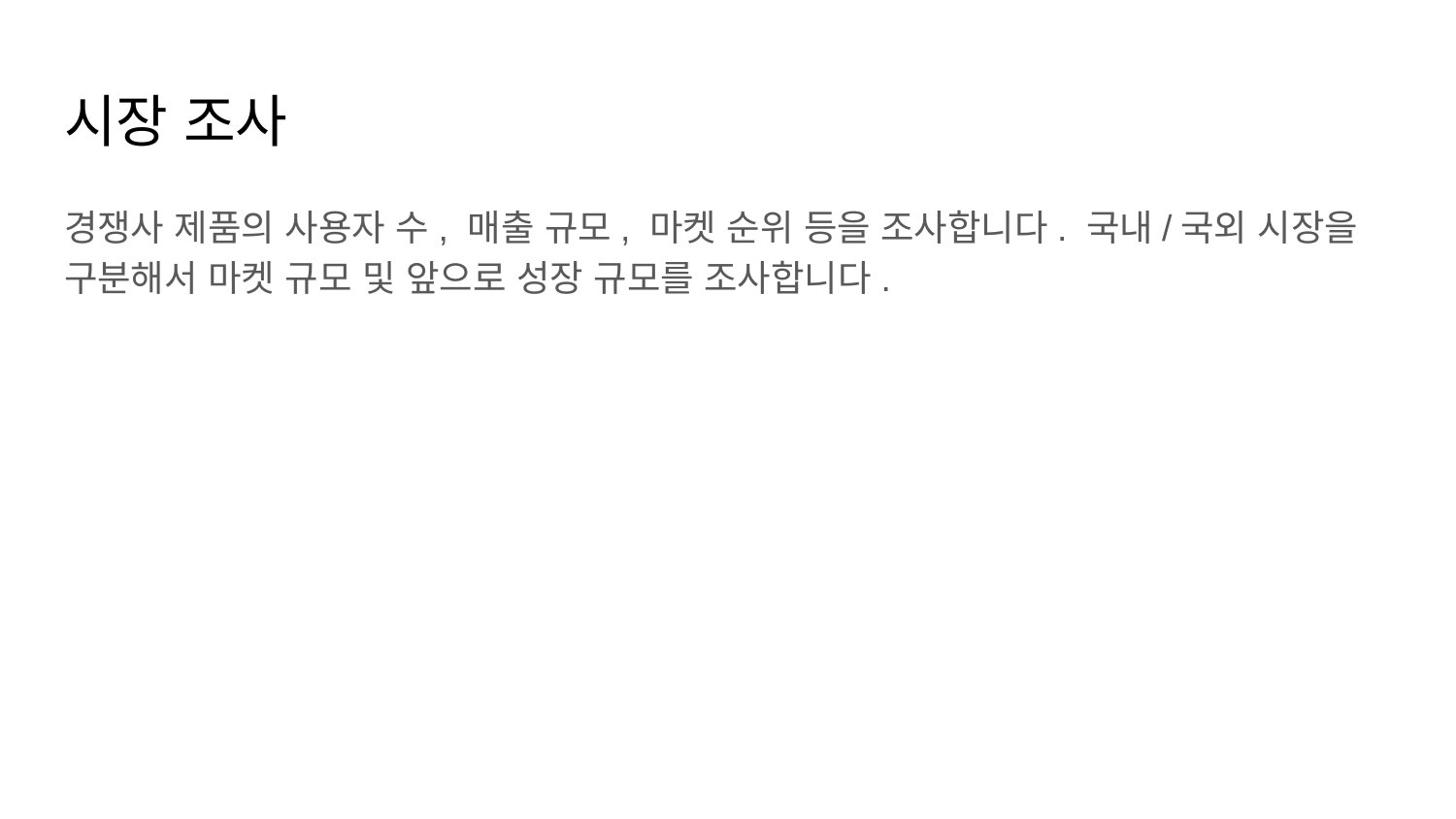

# 시장 조사
경쟁사 제품의 사용자 수, 매출 규모, 마켓 순위 등을 조사합니다. 국내/국외 시장을 구분해서 마켓 규모 및 앞으로 성장 규모를 조사합니다.